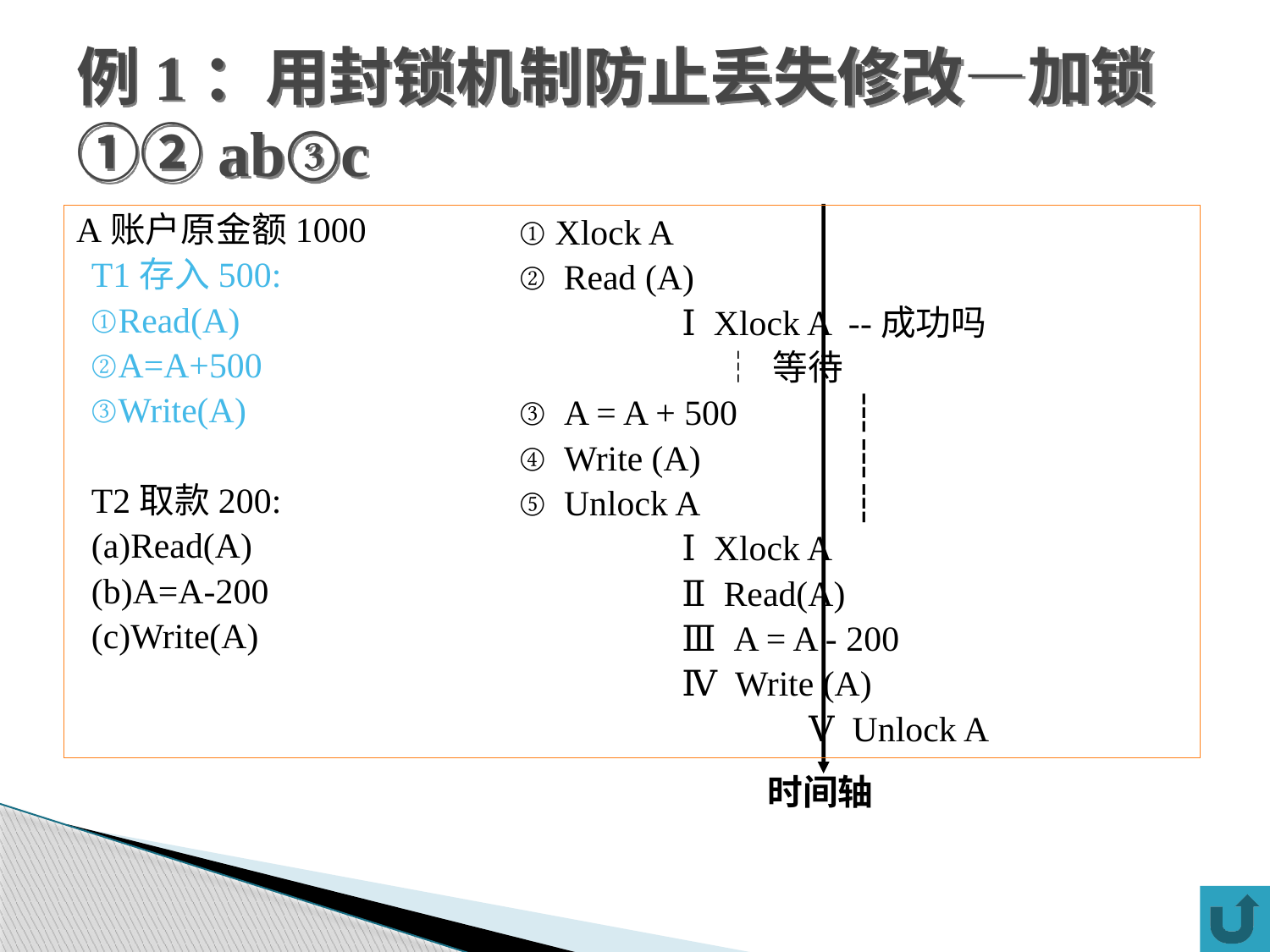

# 例1：用封锁机制防止丢失修改—加锁 ①②ab③c

A账户原金额1000
T1存入500:
①Read(A)
②A=A+500
③Write(A)

T2取款200:
(a)Read(A)
(b)A=A-200
(c)Write(A)

① Xlock A
②	 Read (A)
 		Ⅰ  Xlock A  --成功吗
     	     ┆ 等待
③  A = A + 500	     ┆
④  Write (A)	     ┆
⑤  Unlock A	     ┆
		Ⅰ  Xlock A
		Ⅱ  Read(A)
		Ⅲ  A = A - 200
		Ⅳ  Write (A)
	               	Ⅴ  Unlock A
时间轴

14